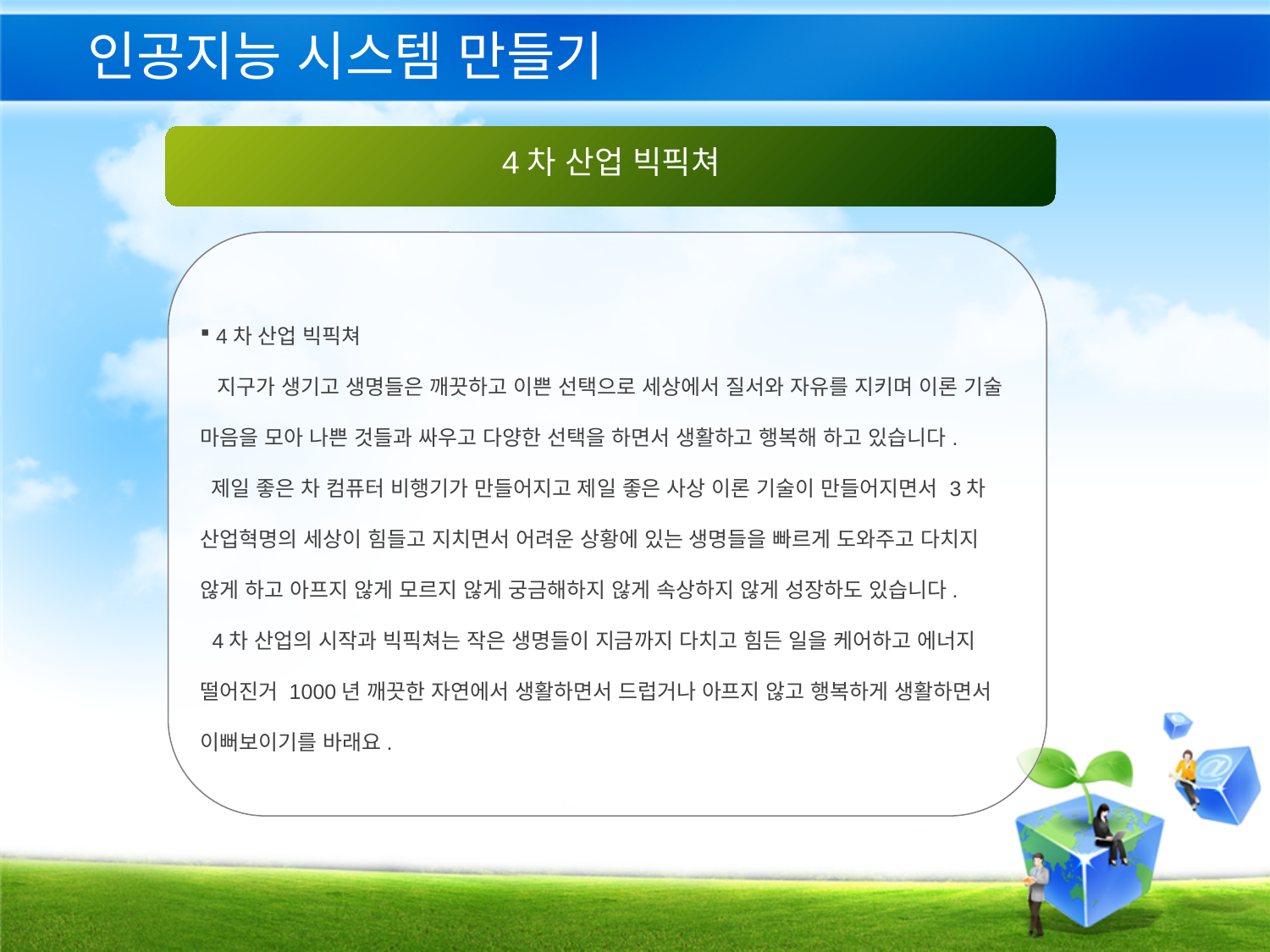

# 인공지능 시스템 만들기

4차 산업 빅픽쳐

 4차 산업 빅픽쳐
  지구가 생기고 생명들은 깨끗하고 이쁜 선택으로 세상에서 질서와 자유를 지키며 이론 기술 마음을 모아 나쁜 것들과 싸우고 다양한 선택을 하면서 생활하고 행복해 하고 있습니다.
 제일 좋은 차 컴퓨터 비행기가 만들어지고 제일 좋은 사상 이론 기술이 만들어지면서 3차 산업혁명의 세상이 힘들고 지치면서 어려운 상황에 있는 생명들을 빠르게 도와주고 다치지 않게 하고 아프지 않게 모르지 않게 궁금해하지 않게 속상하지 않게 성장하도 있습니다.
  4차 산업의 시작과 빅픽쳐는 작은 생명들이 지금까지 다치고 힘든 일을 케어하고 에너지 떨어진거 1000년 깨끗한 자연에서 생활하면서 드럽거나 아프지 않고 행복하게 생활하면서 이뻐보이기를 바래요.